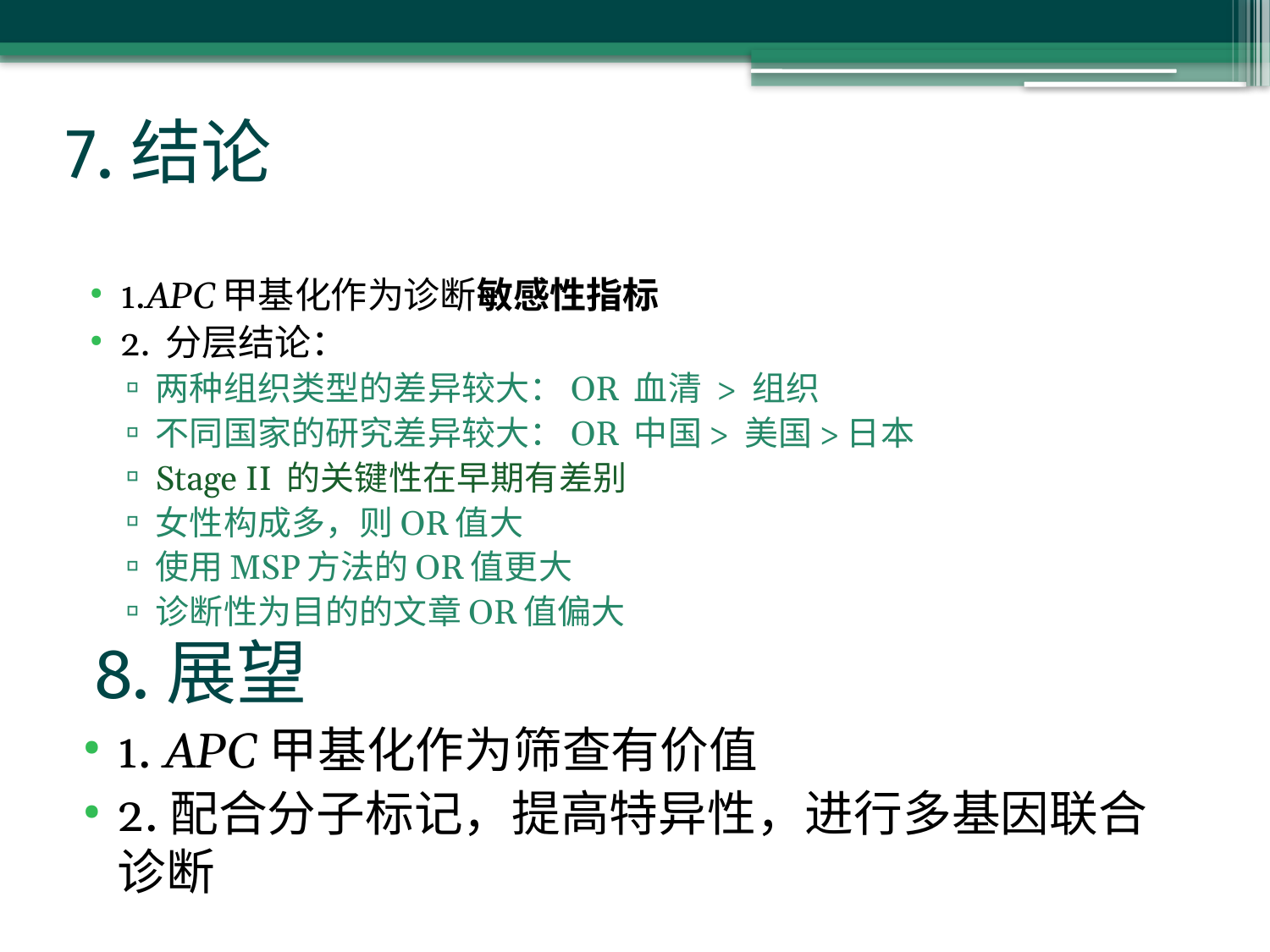

# 7.结论
1.APC甲基化作为诊断敏感性指标
2. 分层结论：
两种组织类型的差异较大：OR 血清 > 组织
不同国家的研究差异较大：OR 中国> 美国>日本
Stage II 的关键性在早期有差别
女性构成多，则OR值大
使用MSP方法的OR值更大
诊断性为目的的文章OR值偏大

8.展望
1. APC甲基化作为筛查有价值
2.配合分子标记，提高特异性，进行多基因联合诊断